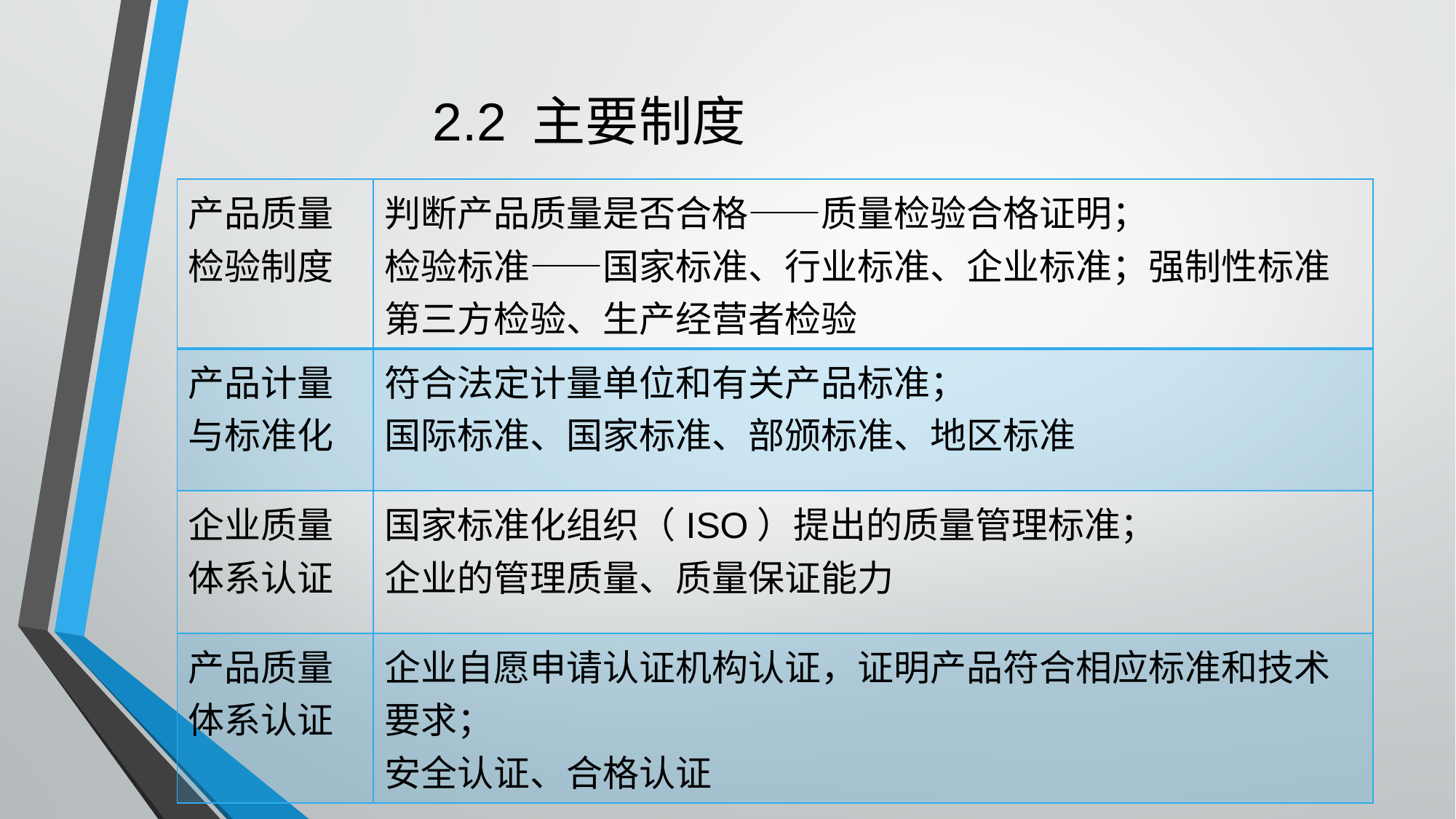

# 2.2 主要制度
| 产品质量检验制度 | 判断产品质量是否合格——质量检验合格证明； 检验标准——国家标准、行业标准、企业标准；强制性标准 第三方检验、生产经营者检验 |
| --- | --- |
| 产品计量与标准化 | 符合法定计量单位和有关产品标准； 国际标准、国家标准、部颁标准、地区标准 |
| 企业质量体系认证 | 国家标准化组织（ISO）提出的质量管理标准； 企业的管理质量、质量保证能力 |
| 产品质量体系认证 | 企业自愿申请认证机构认证，证明产品符合相应标准和技术要求； 安全认证、合格认证 |